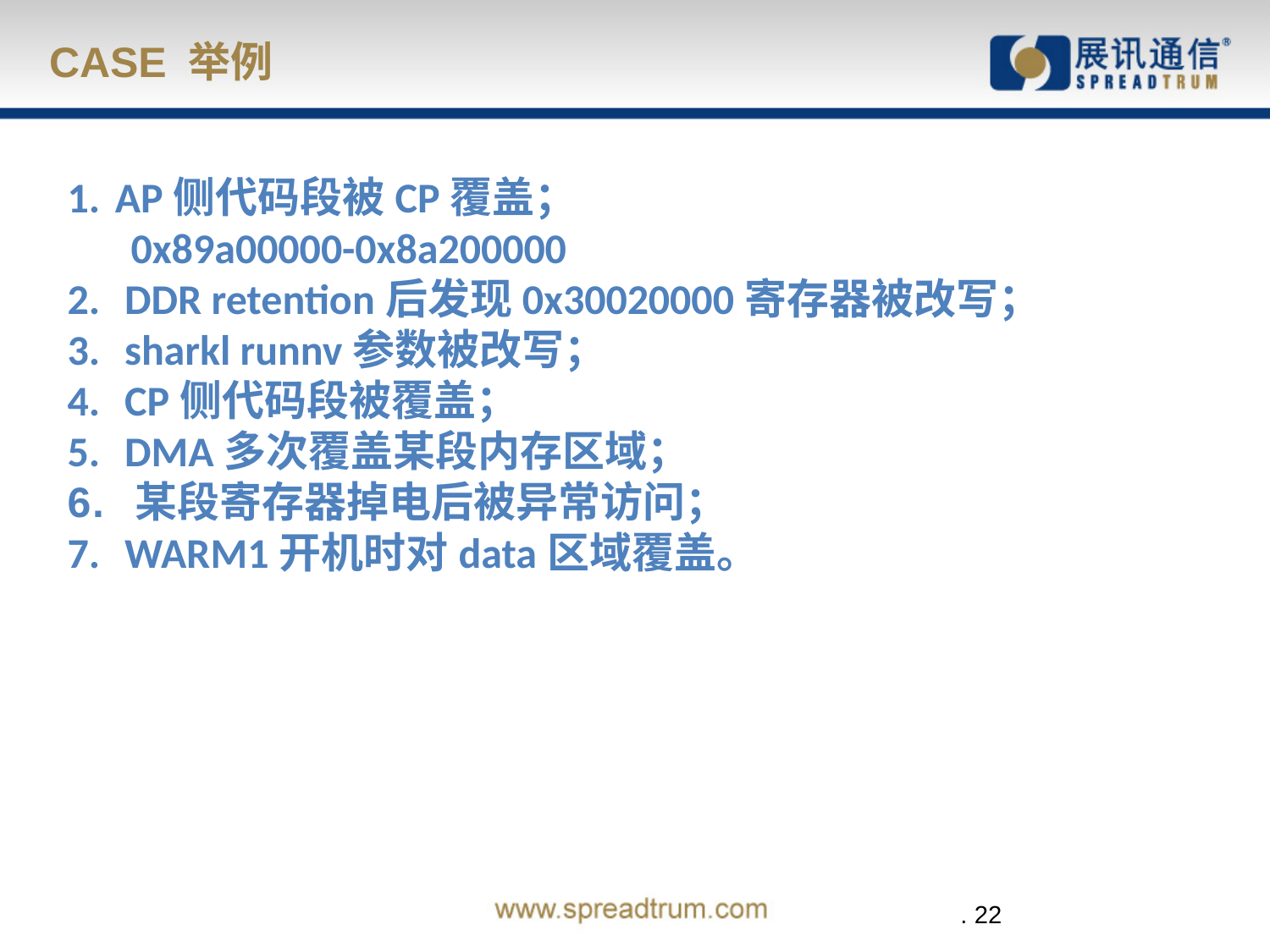

# CASE 举例

AP侧代码段被CP覆盖；
0x89a00000-0x8a200000
 DDR retention后发现0x30020000寄存器被改写；
 sharkl runnv参数被改写；
 CP侧代码段被覆盖；
 DMA多次覆盖某段内存区域；
 某段寄存器掉电后被异常访问；
 WARM1开机时对data区域覆盖。

  . 22